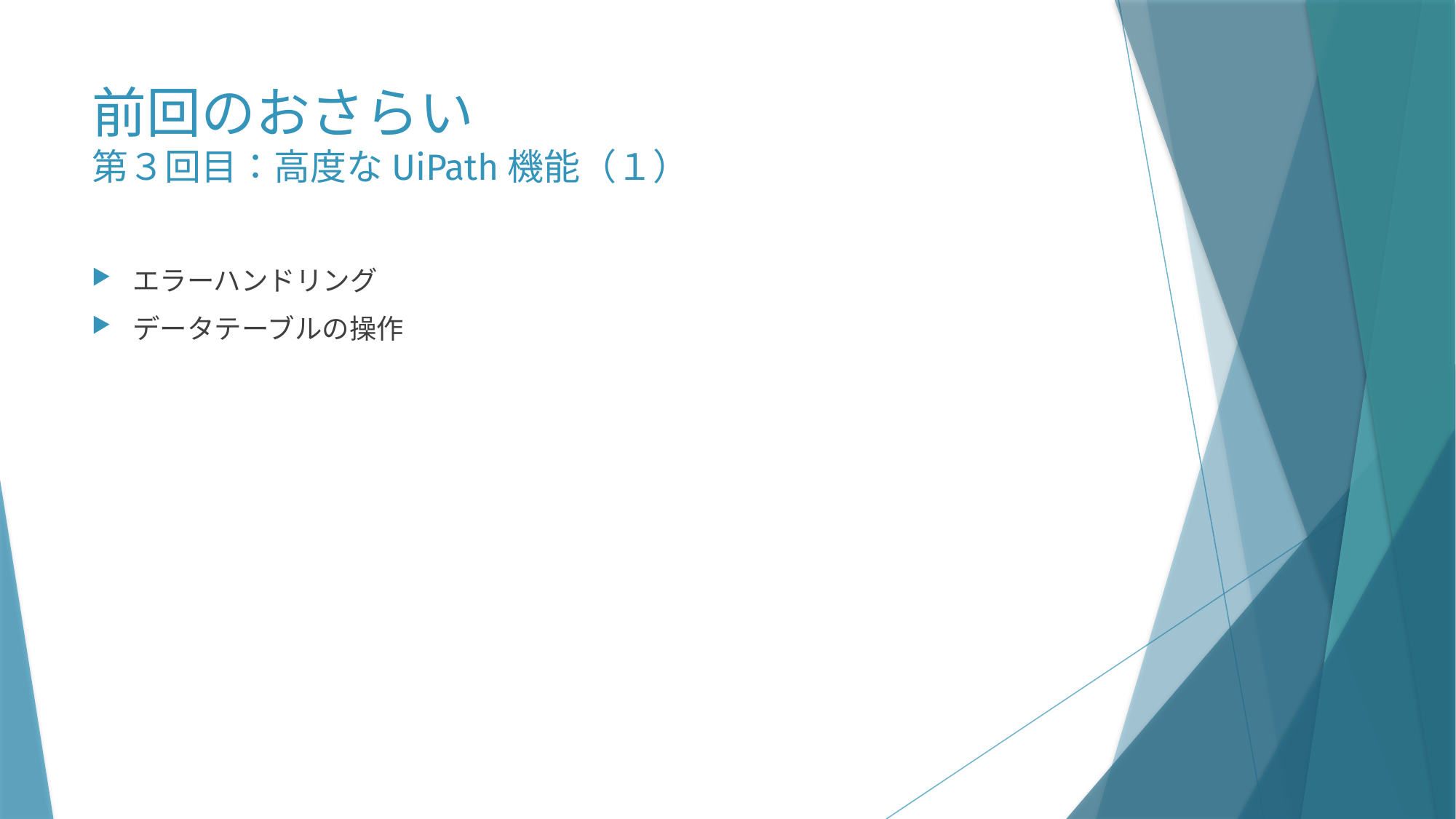

# 前回のおさらい 第３回目：高度なUiPath機能（１）
エラーハンドリング
データテーブルの操作